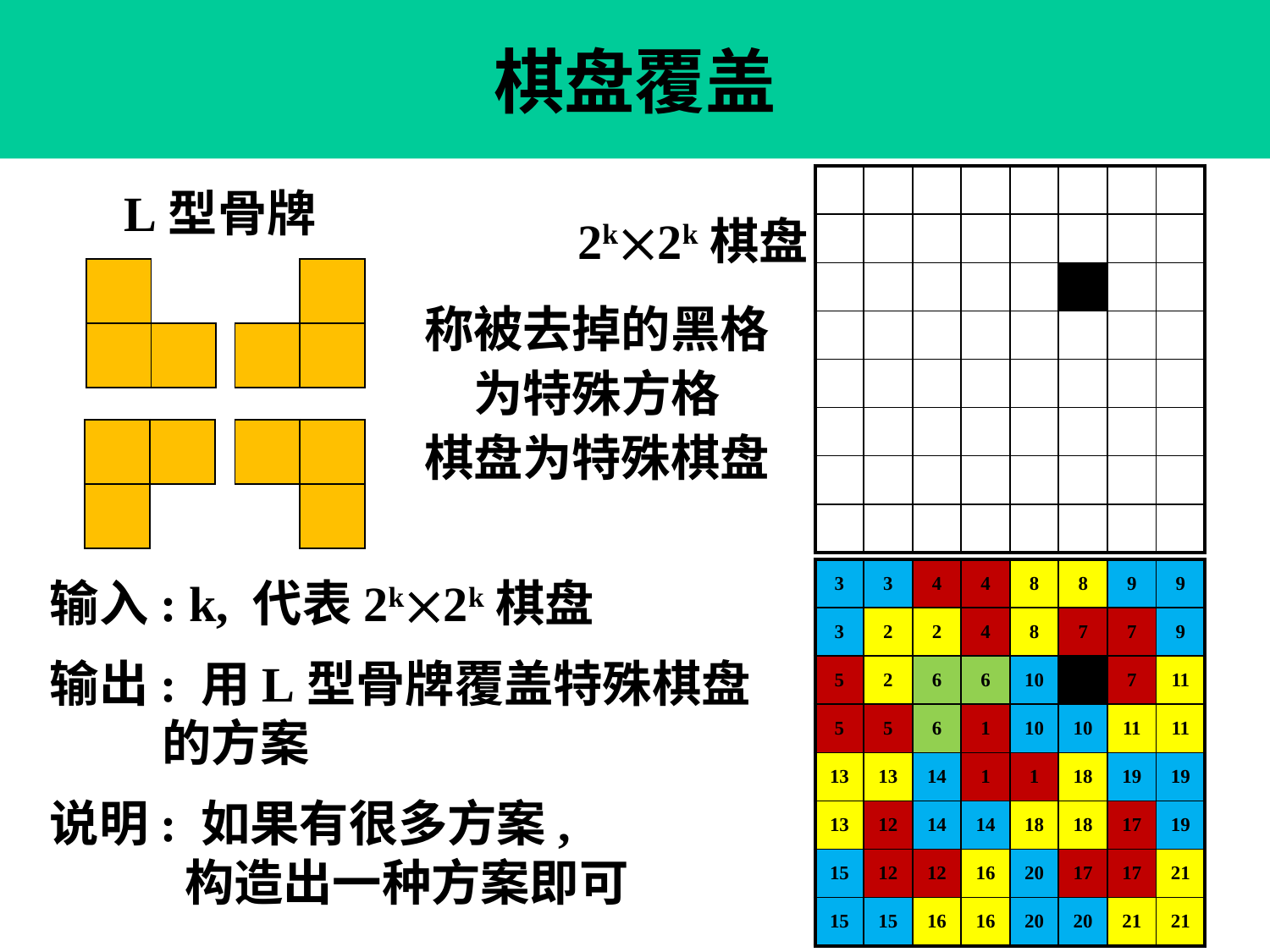

棋盘覆盖
|  |  |  |  |  |  |  |  |
| --- | --- | --- | --- | --- | --- | --- | --- |
|  |  |  |  |  |  |  |  |
|  |  |  |  |  |  |  |  |
|  |  |  |  |  |  |  |  |
|  |  |  |  |  |  |  |  |
|  |  |  |  |  |  |  |  |
|  |  |  |  |  |  |  |  |
|  |  |  |  |  |  |  |  |
L型骨牌
2k×2k棋盘
|  |  |
| --- | --- |
|  |  |
|  |  |
| --- | --- |
|  |  |
称被去掉的黑格
为特殊方格
棋盘为特殊棋盘
|  |  |
| --- | --- |
|  |  |
|  |  |
| --- | --- |
|  |  |
| 3 | 3 | 4 | 4 | 8 | 8 | 9 | 9 |
| --- | --- | --- | --- | --- | --- | --- | --- |
| 3 | 2 | 2 | 4 | 8 | 7 | 7 | 9 |
| 5 | 2 | 6 | 6 | 10 |  | 7 | 11 |
| 5 | 5 | 6 | 1 | 10 | 10 | 11 | 11 |
| 13 | 13 | 14 | 1 | 1 | 18 | 19 | 19 |
| 13 | 12 | 14 | 14 | 18 | 18 | 17 | 19 |
| 15 | 12 | 12 | 16 | 20 | 17 | 17 | 21 |
| 15 | 15 | 16 | 16 | 20 | 20 | 21 | 21 |
输入: k, 代表2k×2k棋盘
输出: 用L型骨牌覆盖特殊棋盘
          的方案
说明: 如果有很多方案,
          构造出一种方案即可